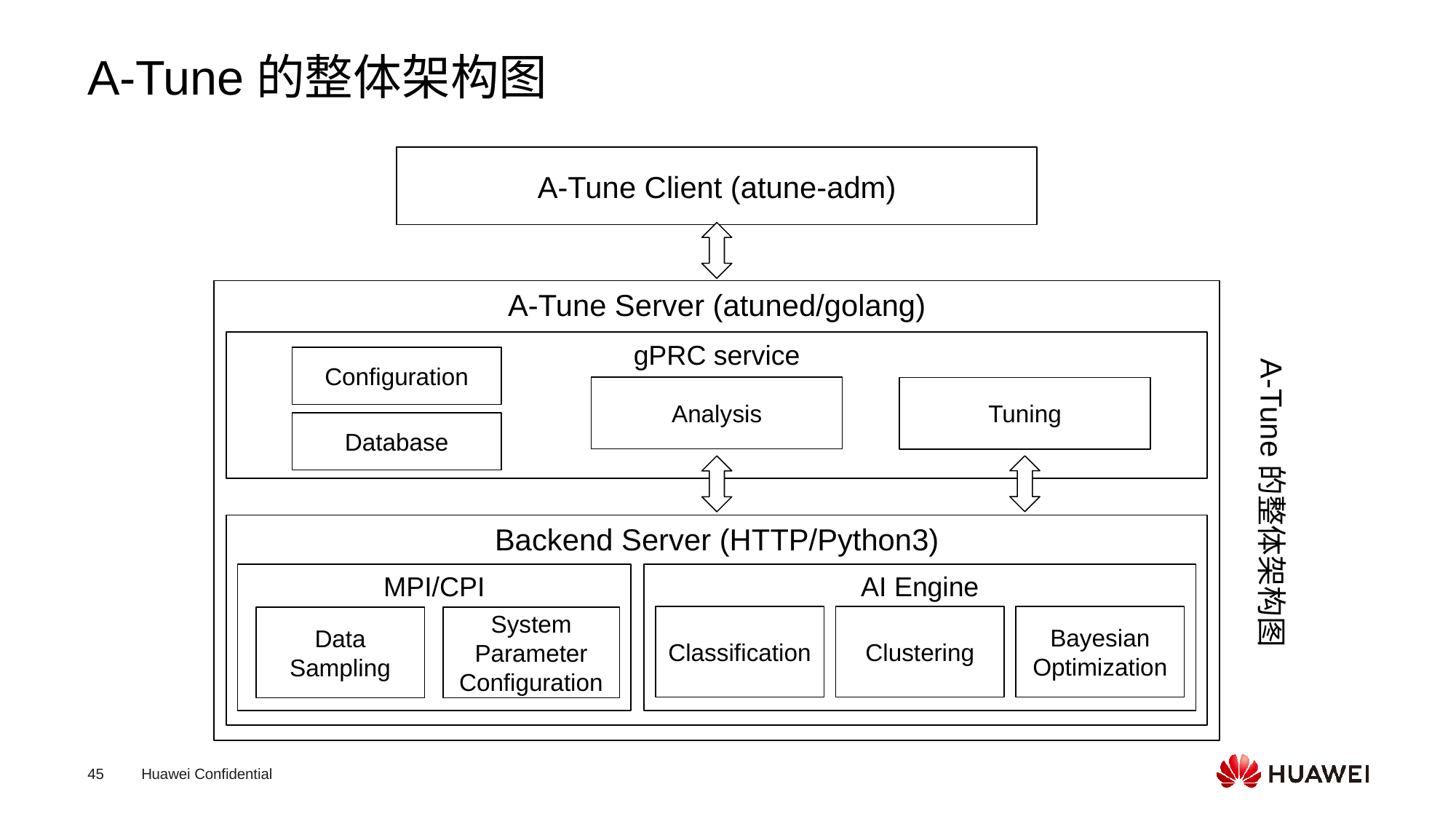

# A-Tune的整体架构图
A-Tune Client (atune-adm)

A-Tune Server (atuned/golang)
gPRC service
Configuration
A-Tune的整体架构图
Analysis
Tuning
Database

Backend Server (HTTP/Python3)
MPI/CPI
AI Engine
Classification
Clustering
Bayesian Optimization
Data Sampling
System Parameter Configuration